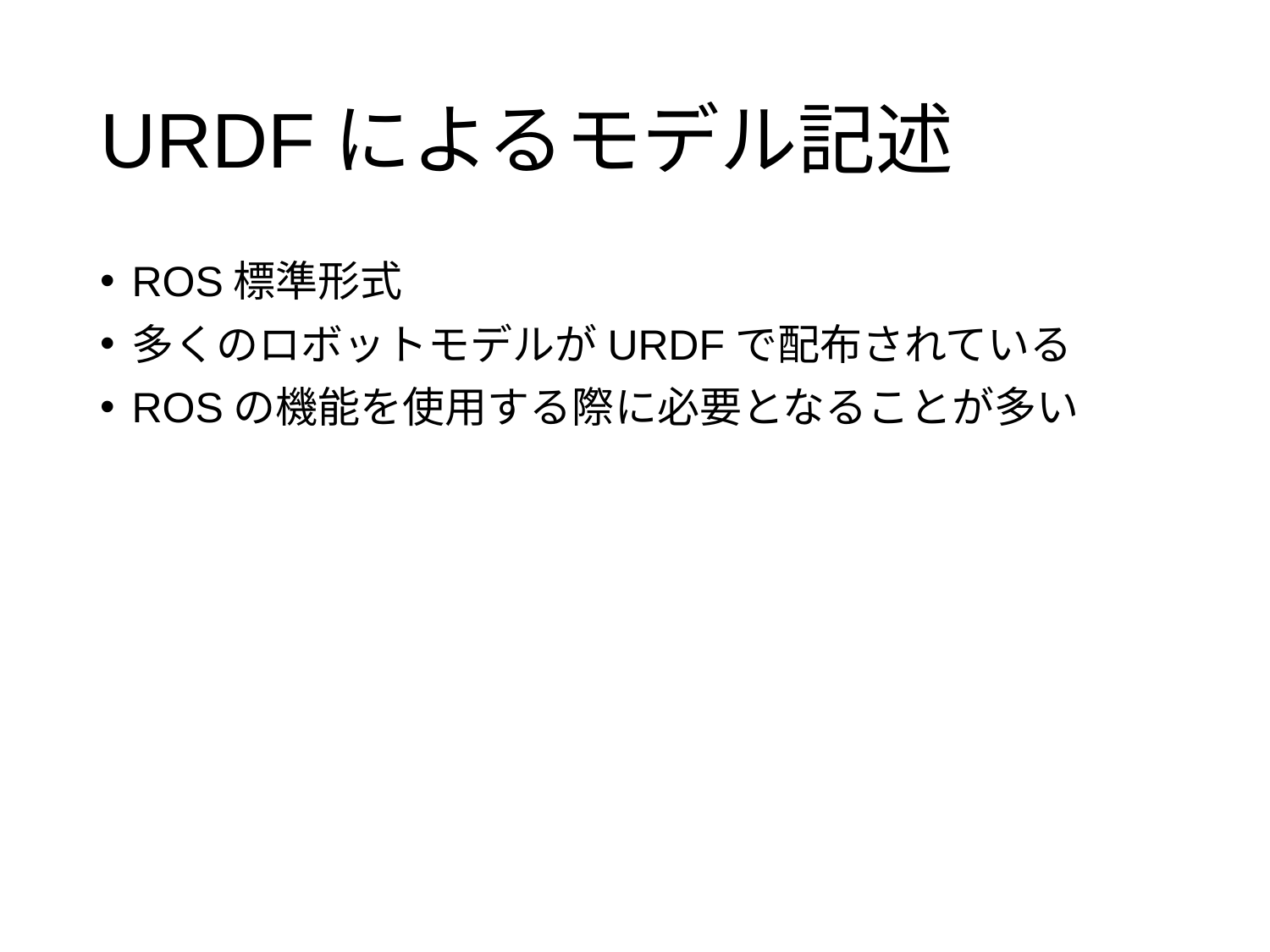

# URDFによるモデル記述
ROS標準形式
多くのロボットモデルがURDFで配布されている
ROSの機能を使用する際に必要となることが多い